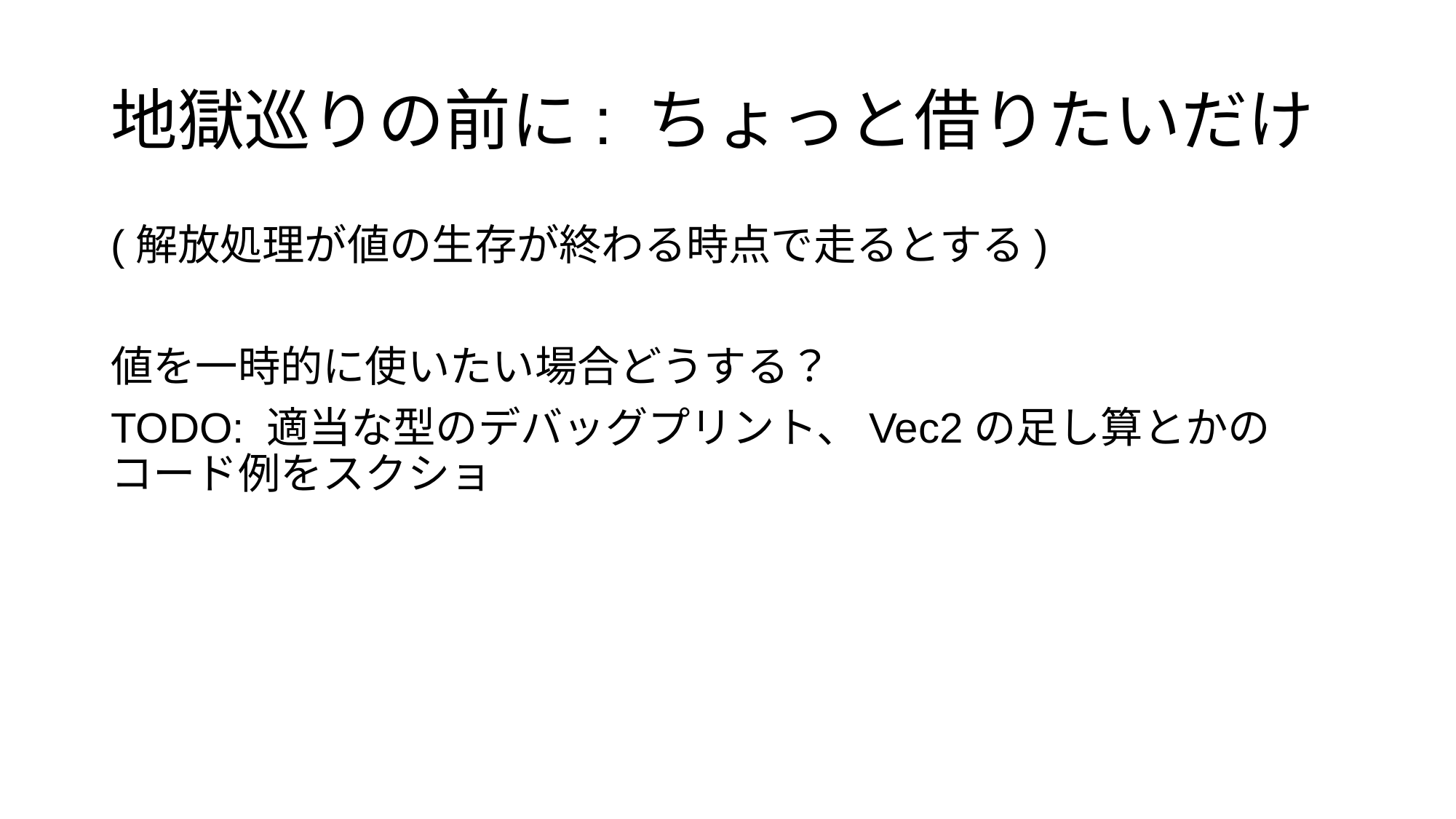

# 地獄巡りの前に: ちょっと借りたいだけ
(解放処理が値の生存が終わる時点で走るとする)

値を一時的に使いたい場合どうする？
TODO: 適当な型のデバッグプリント、Vec2の足し算とかのコード例をスクショ